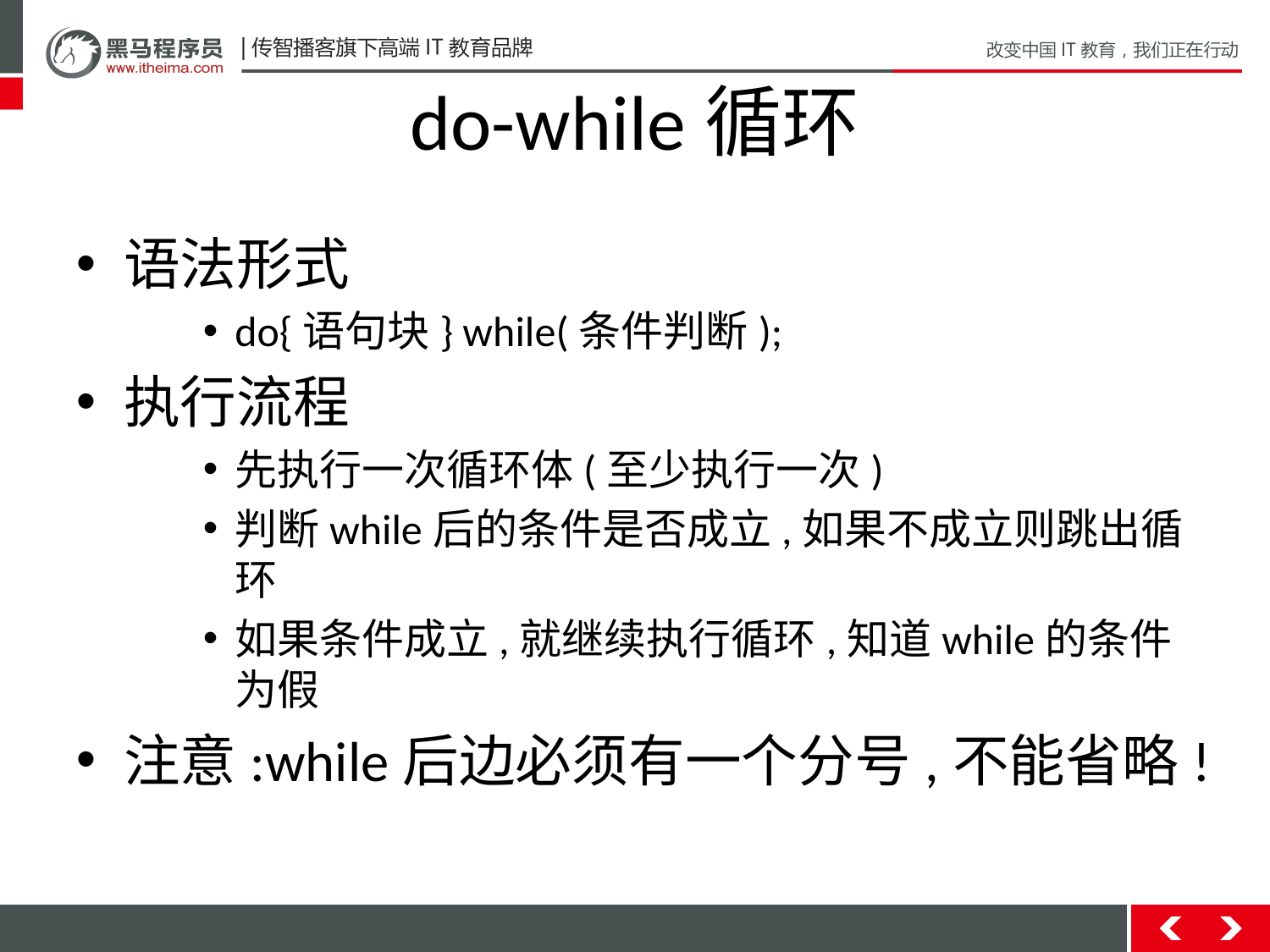

# do-while循环
语法形式
do{语句块} while(条件判断);
执行流程
先执行一次循环体(至少执行一次)
判断while后的条件是否成立,如果不成立则跳出循环
如果条件成立,就继续执行循环,知道while的条件为假
注意:while后边必须有一个分号,不能省略!